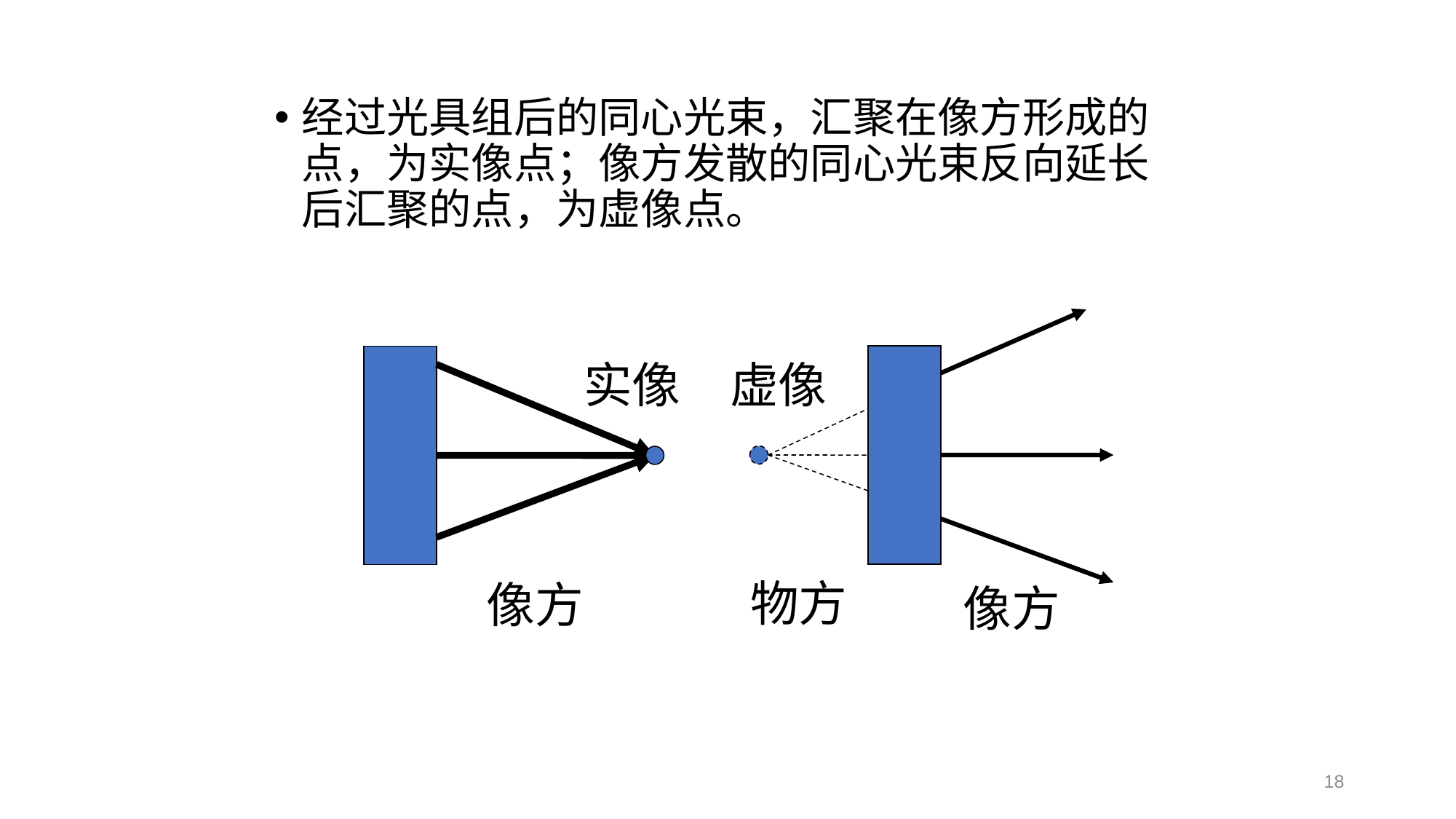

经过光具组后的同心光束，汇聚在像方形成的点，为实像点；像方发散的同心光束反向延长后汇聚的点，为虚像点。

实像
虚像

物方
像方
像方
18